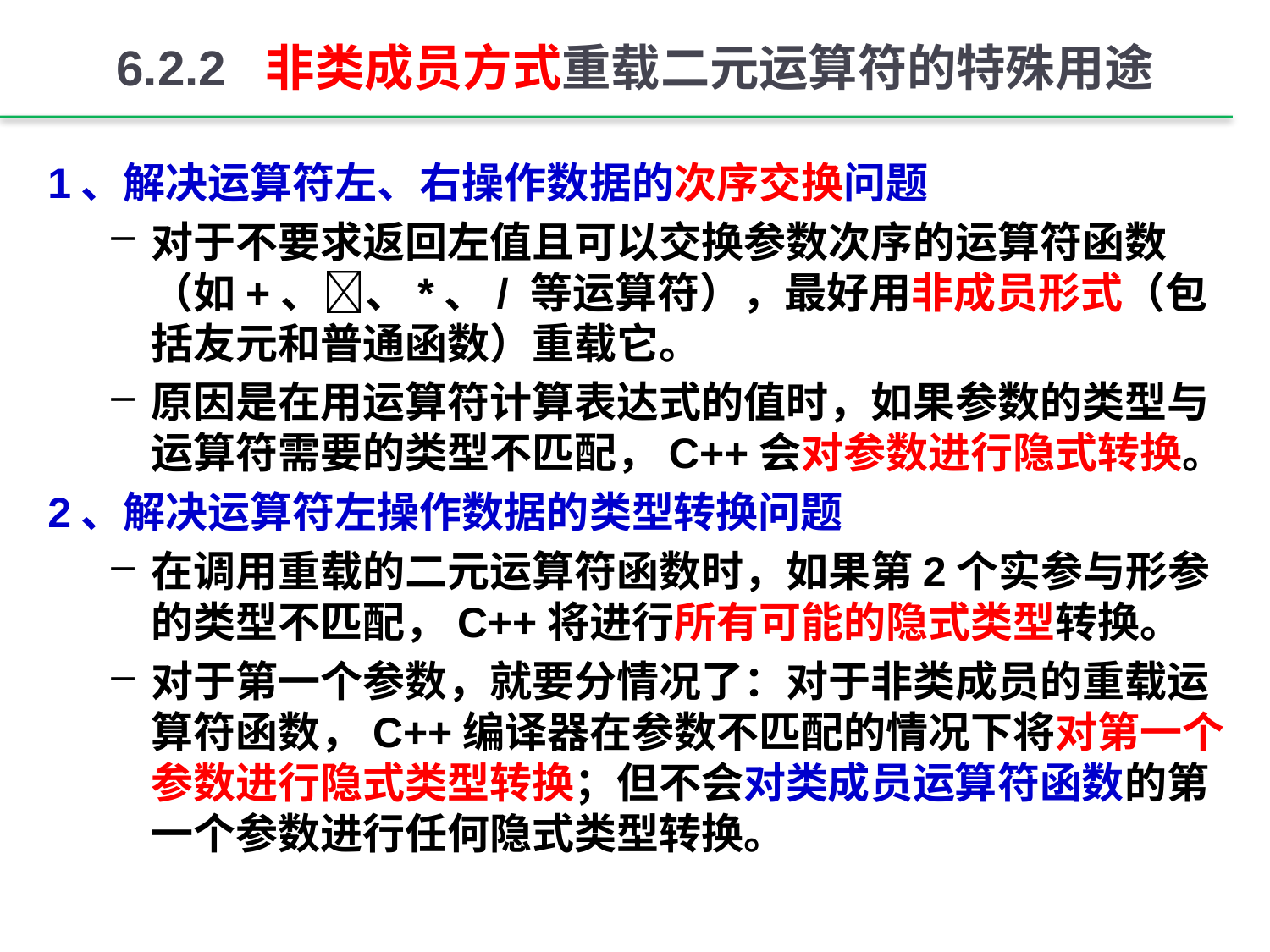

# 6.2.2  非类成员方式重载二元运算符的特殊用途
1、解决运算符左、右操作数据的次序交换问题
对于不要求返回左值且可以交换参数次序的运算符函数（如+、−、*、/ 等运算符），最好用非成员形式（包括友元和普通函数）重载它。
原因是在用运算符计算表达式的值时，如果参数的类型与运算符需要的类型不匹配，C++会对参数进行隐式转换。
2、解决运算符左操作数据的类型转换问题
在调用重载的二元运算符函数时，如果第2个实参与形参的类型不匹配，C++将进行所有可能的隐式类型转换。
对于第一个参数，就要分情况了：对于非类成员的重载运算符函数，C++编译器在参数不匹配的情况下将对第一个参数进行隐式类型转换；但不会对类成员运算符函数的第一个参数进行任何隐式类型转换。